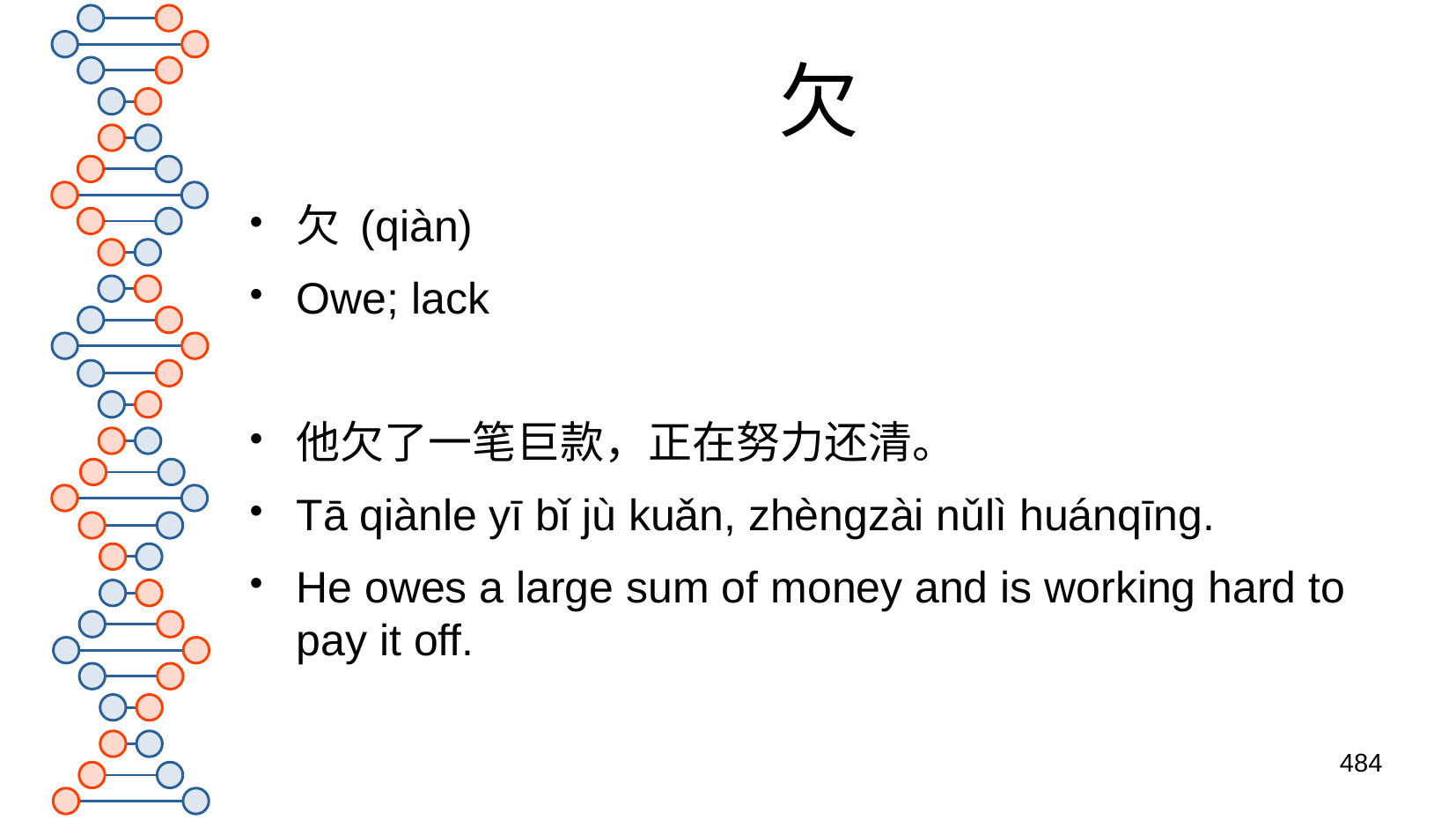

# 欠
欠 (qiàn)
Owe; lack

他欠了一笔巨款，正在努力还清。
Tā qiànle yī bǐ jù kuǎn, zhèngzài nǔlì huánqīng.
He owes a large sum of money and is working hard to pay it off.

484